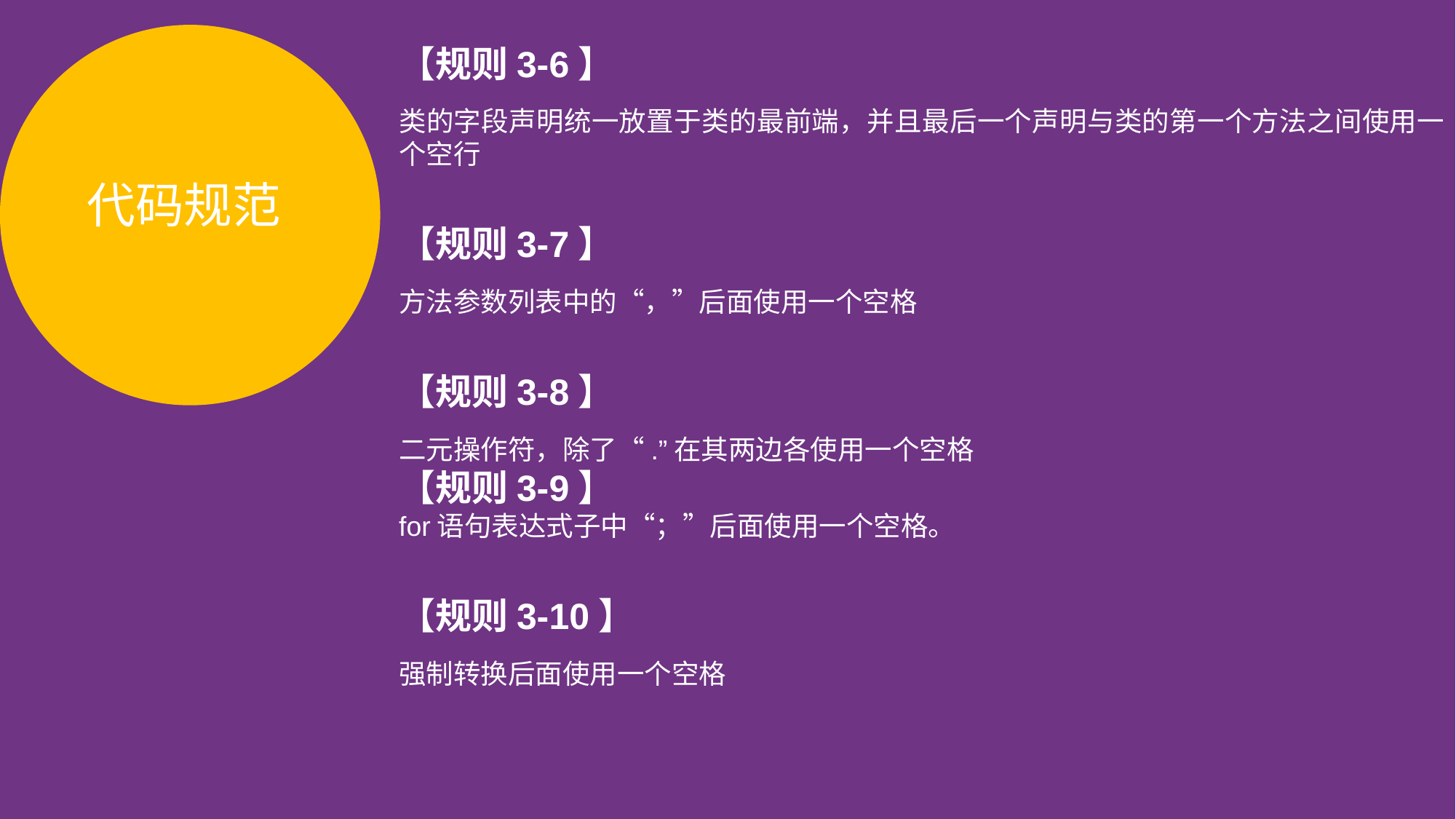

【规则3-6】
类的字段声明统一放置于类的最前端，并且最后一个声明与类的第一个方法之间使用一个空行
【规则3-7】
方法参数列表中的“，”后面使用一个空格
【规则3-8】
二元操作符，除了“.”在其两边各使用一个空格
【规则3-9】
for语句表达式子中“；”后面使用一个空格。
【规则3-10】
强制转换后面使用一个空格

代码规范